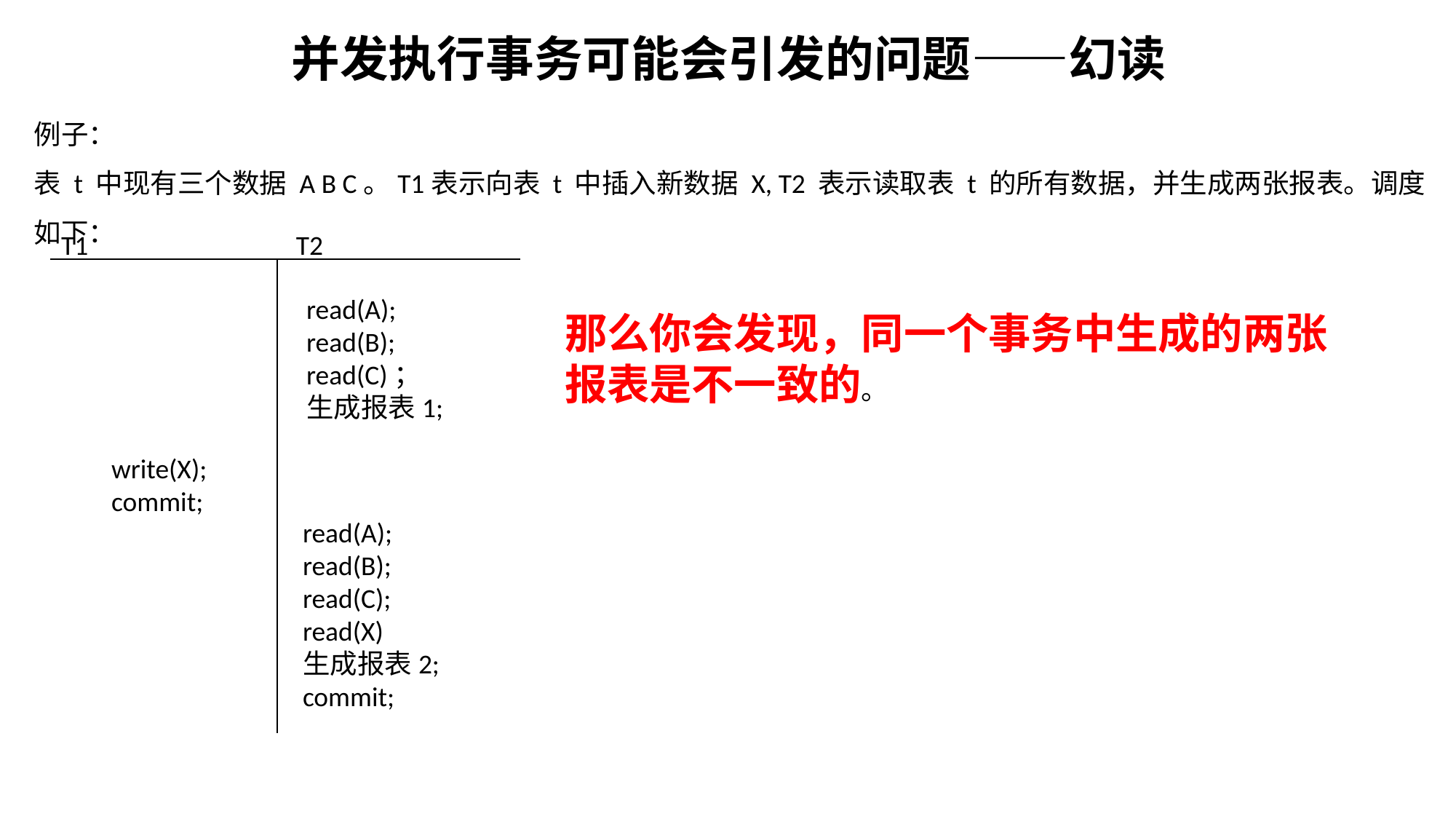

并发执行事务可能会引发的问题——幻读
例子：
表 t 中现有三个数据 A B C。T1表示向表 t 中插入新数据 X, T2 表示读取表 t 的所有数据，并生成两张报表。调度如下：
T1
T2
read(A);
read(B);
read(C)；
生成报表1;
那么你会发现，同一个事务中生成的两张报表是不一致的。
write(X);
commit;
read(A);
read(B);
read(C);
read(X)
生成报表2;
commit;